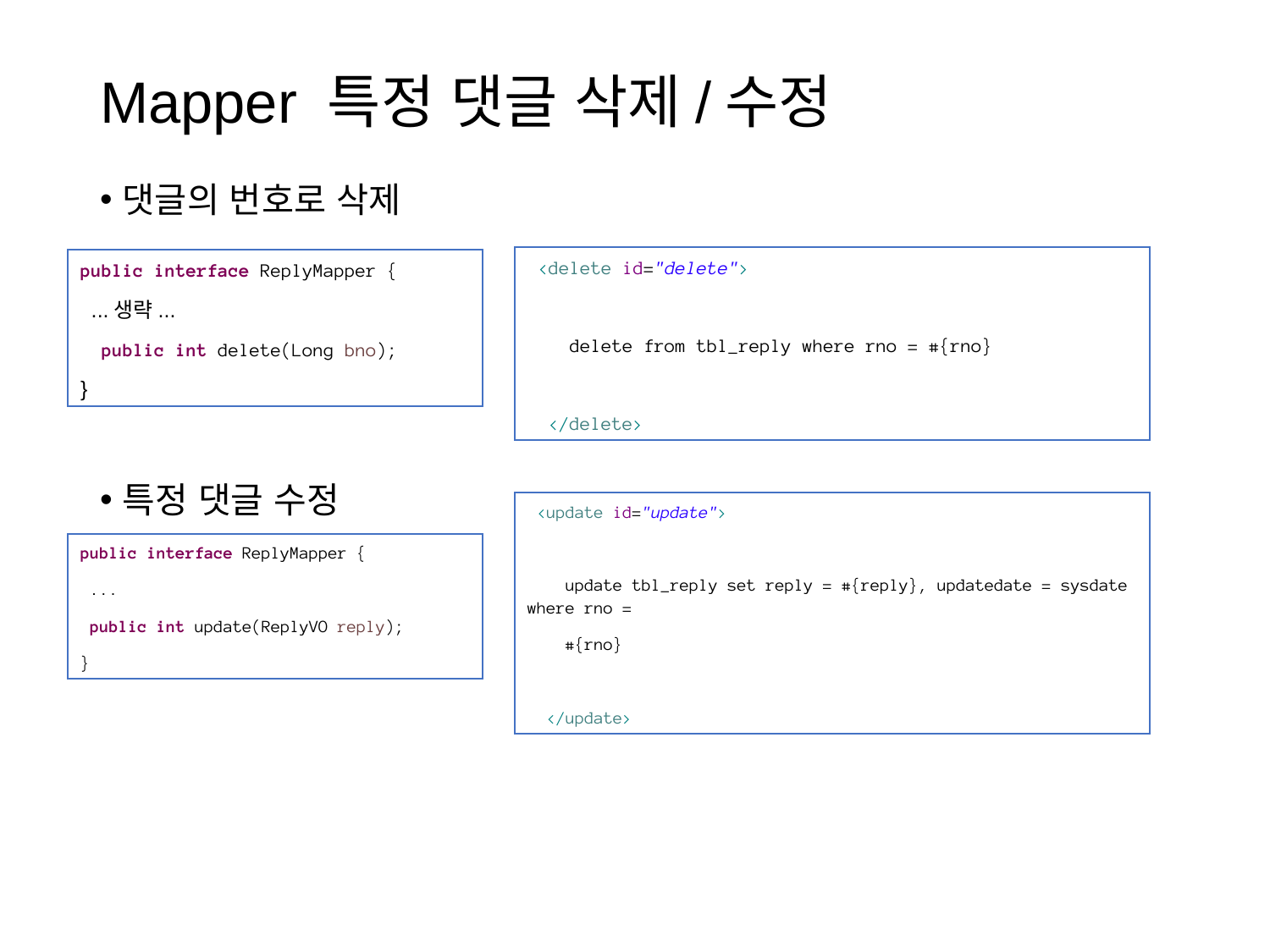

# Mapper 특정 댓글 삭제/수정
댓글의 번호로 삭제
 <delete id="delete">

    delete from tbl_reply where rno = #{rno}

  </delete>
public interface ReplyMapper {
 ...생략...
  public int delete(Long bno);
}
특정 댓글 수정
 <update id="update">

    update tbl_reply set reply = #{reply}, updatedate = sysdate where rno =
    #{rno}

  </update>
public interface ReplyMapper {
 ...
 public int update(ReplyVO reply);
}